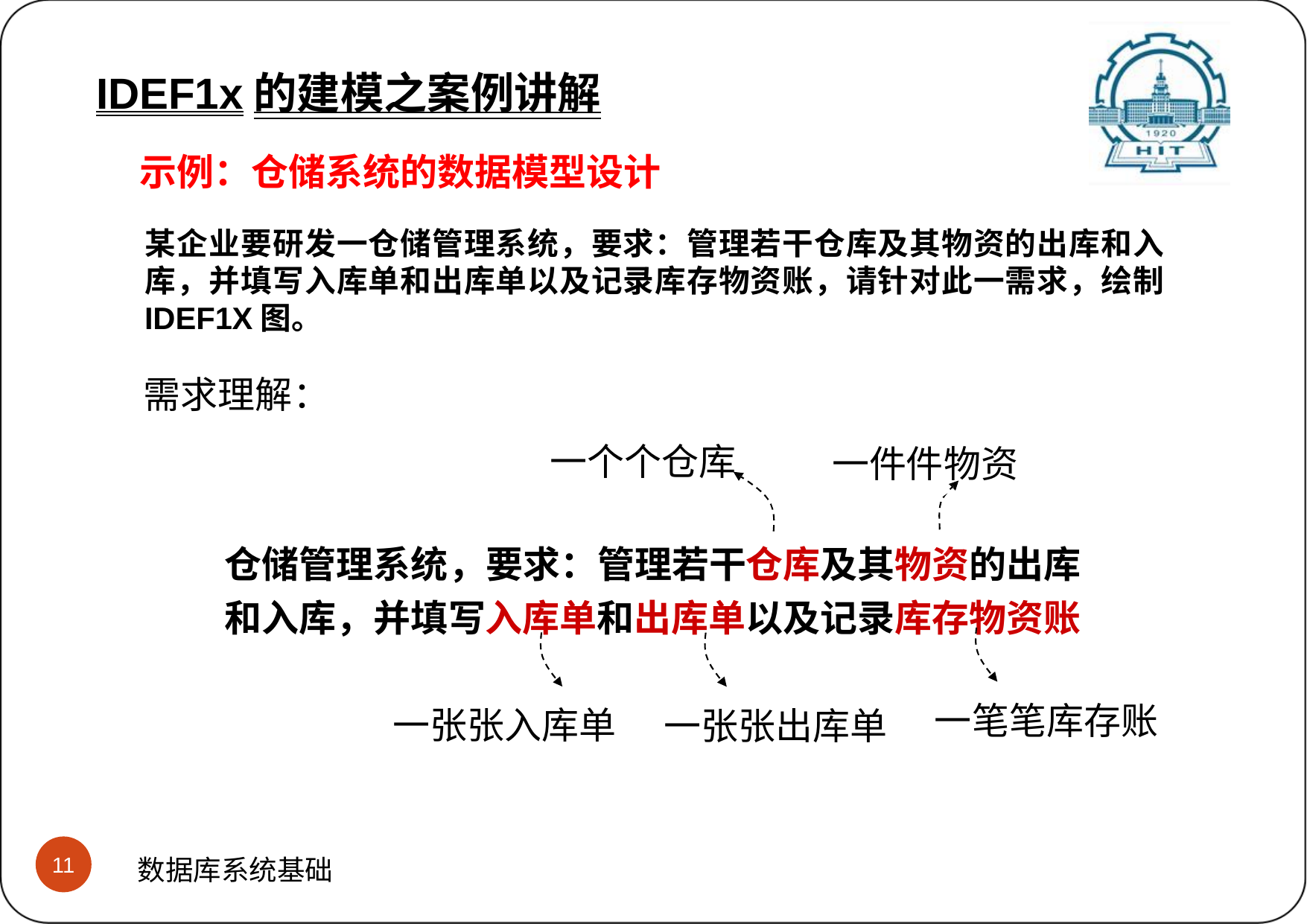

IDEF1x的建模之案例讲解
示例：仓储系统的数据模型设计

某企业要研发一仓储管理系统，要求：管理若干仓库及其物资的出库和入 库，并填写入库单和出库单以及记录库存物资账，请针对此一需求，绘制 IDEF1X图。

需求理解：
一个个仓库
一件件物资

仓储管理系统，要求：管理若干仓库及其物资的出库 和入库，并填写入库单和出库单以及记录库存物资账

一笔笔库存账
一张张入库单
一张张出库单